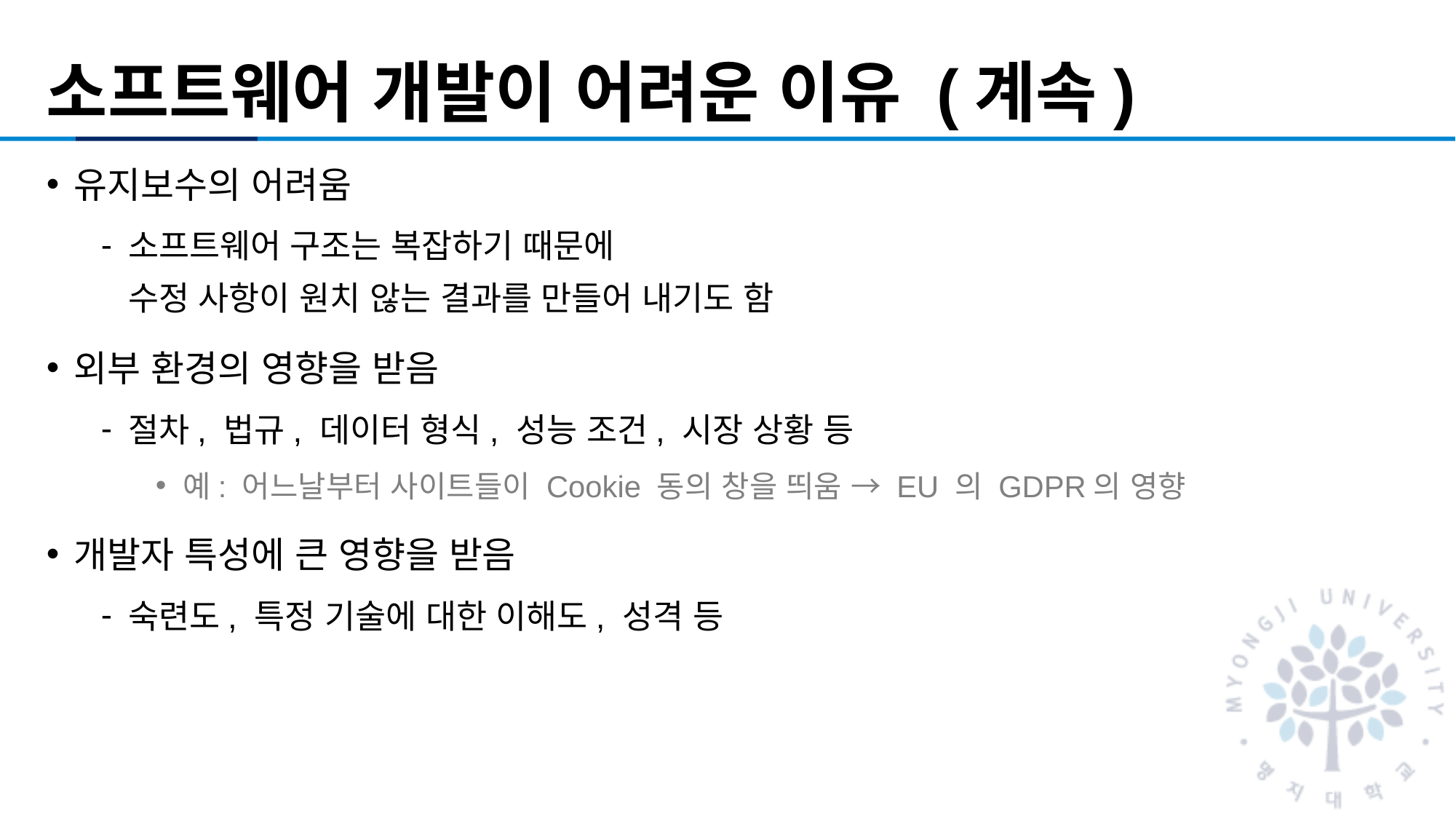

# 소프트웨어 개발이 어려운 이유 (계속)
유지보수의 어려움
소프트웨어 구조는 복잡하기 때문에
수정 사항이 원치 않는 결과를 만들어 내기도 함
외부 환경의 영향을 받음
절차, 법규, 데이터 형식, 성능 조건, 시장 상황 등
예: 어느날부터 사이트들이 Cookie 동의 창을 띄움 → EU 의 GDPR의 영향
개발자 특성에 큰 영향을 받음
숙련도, 특정 기술에 대한 이해도, 성격 등